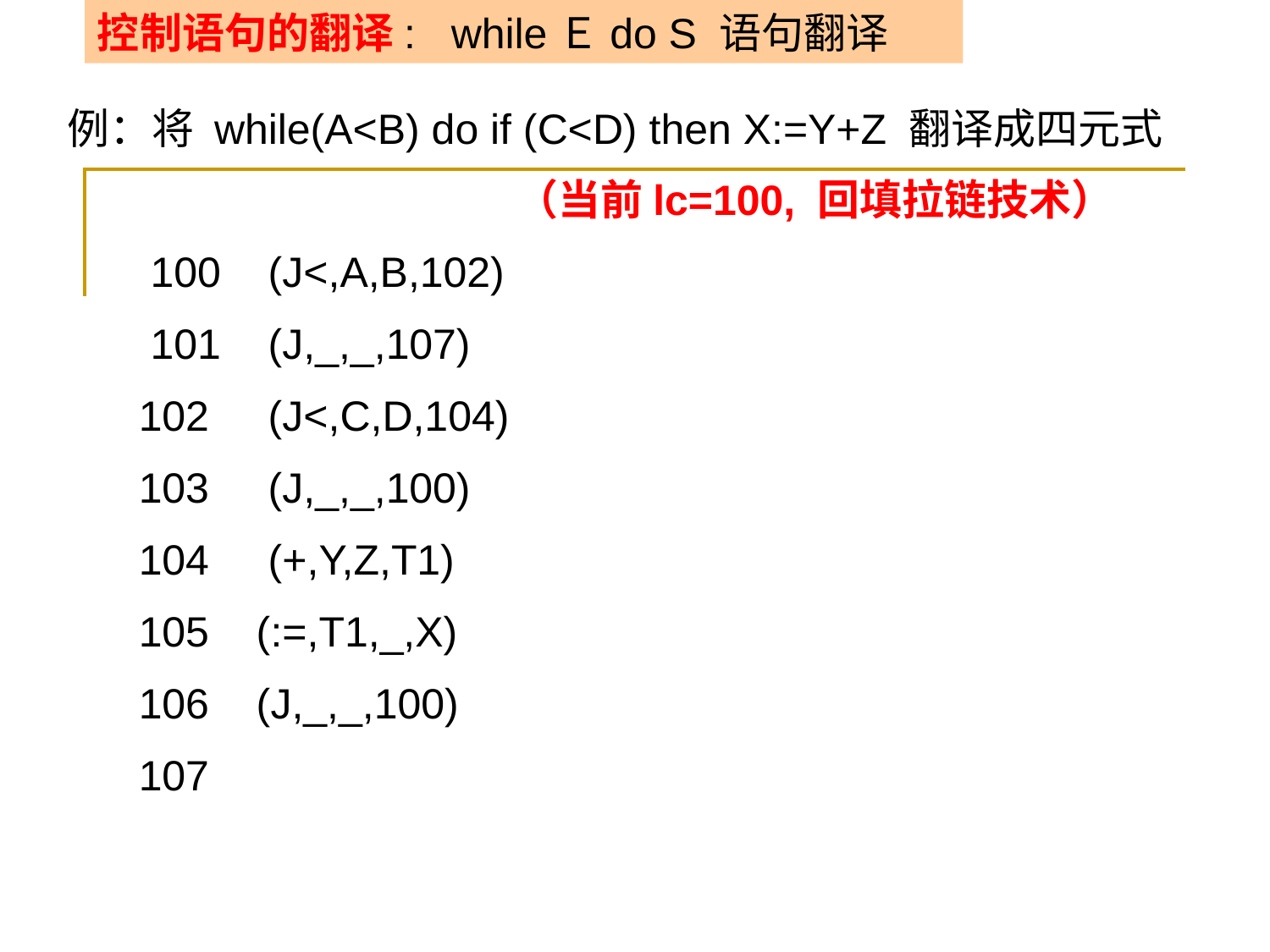

控制语句的翻译:   whileＥdo S 语句翻译
例：将 while(A<B) do if (C<D) then X:=Y+Z 翻译成四元式
                                              （当前lc=100, 回填拉链技术）
       100    (J<,A,B,102)
       101    (J,_,_,107)
      102     (J<,C,D,104)
      103     (J,_,_,100)
      104     (+,Y,Z,T1)
      105    (:=,T1,_,X)
      106    (J,_,_,100)
      107

92